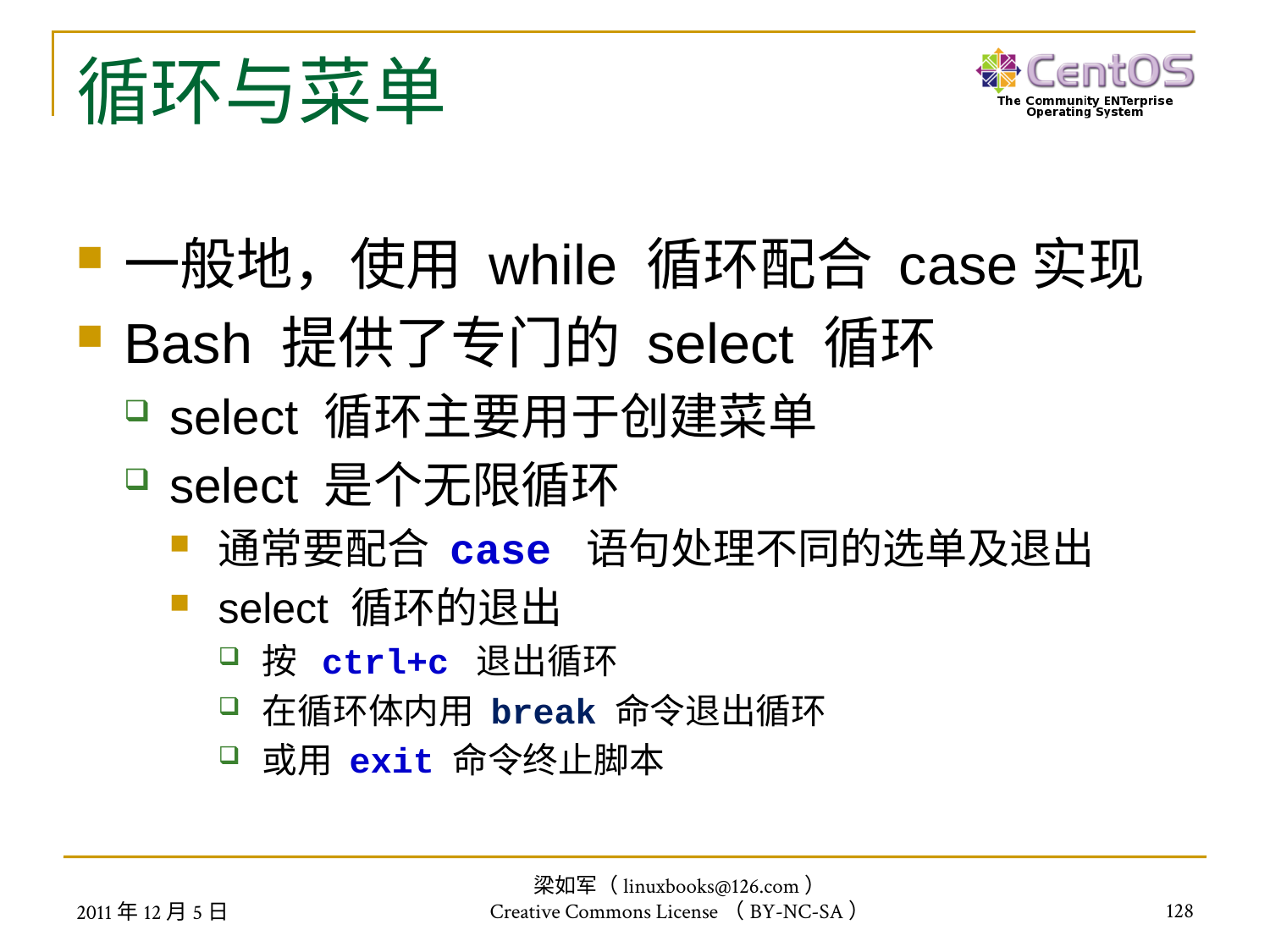

# 循环与菜单
一般地，使用 while 循环配合 case实现
Bash 提供了专门的 select 循环
select 循环主要用于创建菜单
select 是个无限循环
通常要配合 case 语句处理不同的选单及退出
select 循环的退出
按  ctrl+c  退出循环
在循环体内用 break 命令退出循环
或用 exit 命令终止脚本
梁如军（linuxbooks@126.com）
Creative Commons License（BY-NC-SA）
2011年12月5日
128